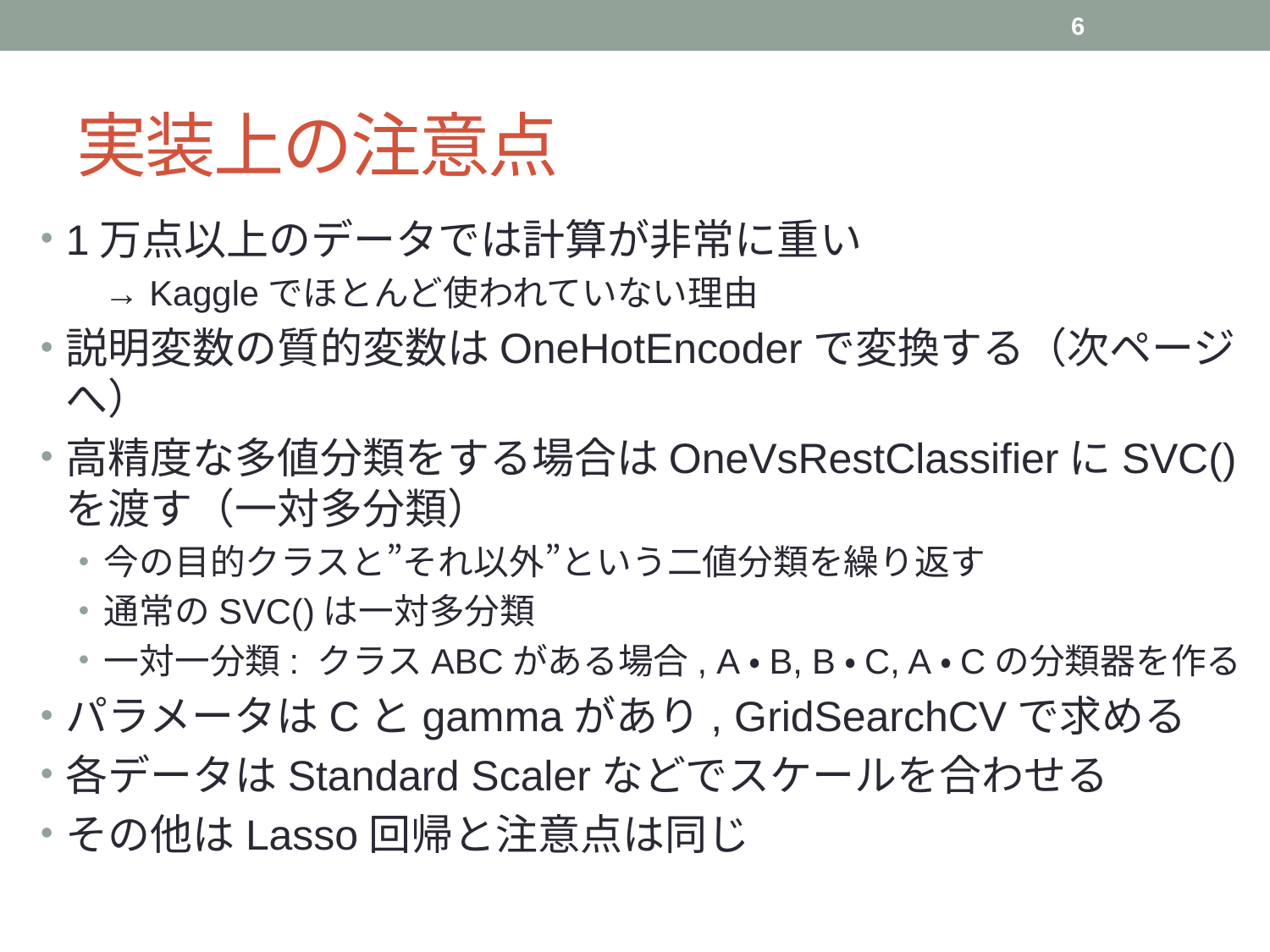

6
# 実装上の注意点
1万点以上のデータでは計算が非常に重い
→ Kaggleでほとんど使われていない理由
説明変数の質的変数はOneHotEncoderで変換する（次ページへ）
高精度な多値分類をする場合はOneVsRestClassifierにSVC()を渡す（一対多分類）
今の目的クラスと”それ以外”という二値分類を繰り返す
通常のSVC()は一対多分類
一対一分類: クラスABCがある場合, A・B, B・C, A・Cの分類器を作る
パラメータはCとgammaがあり, GridSearchCVで求める
各データはStandard Scalerなどでスケールを合わせる
その他はLasso回帰と注意点は同じ